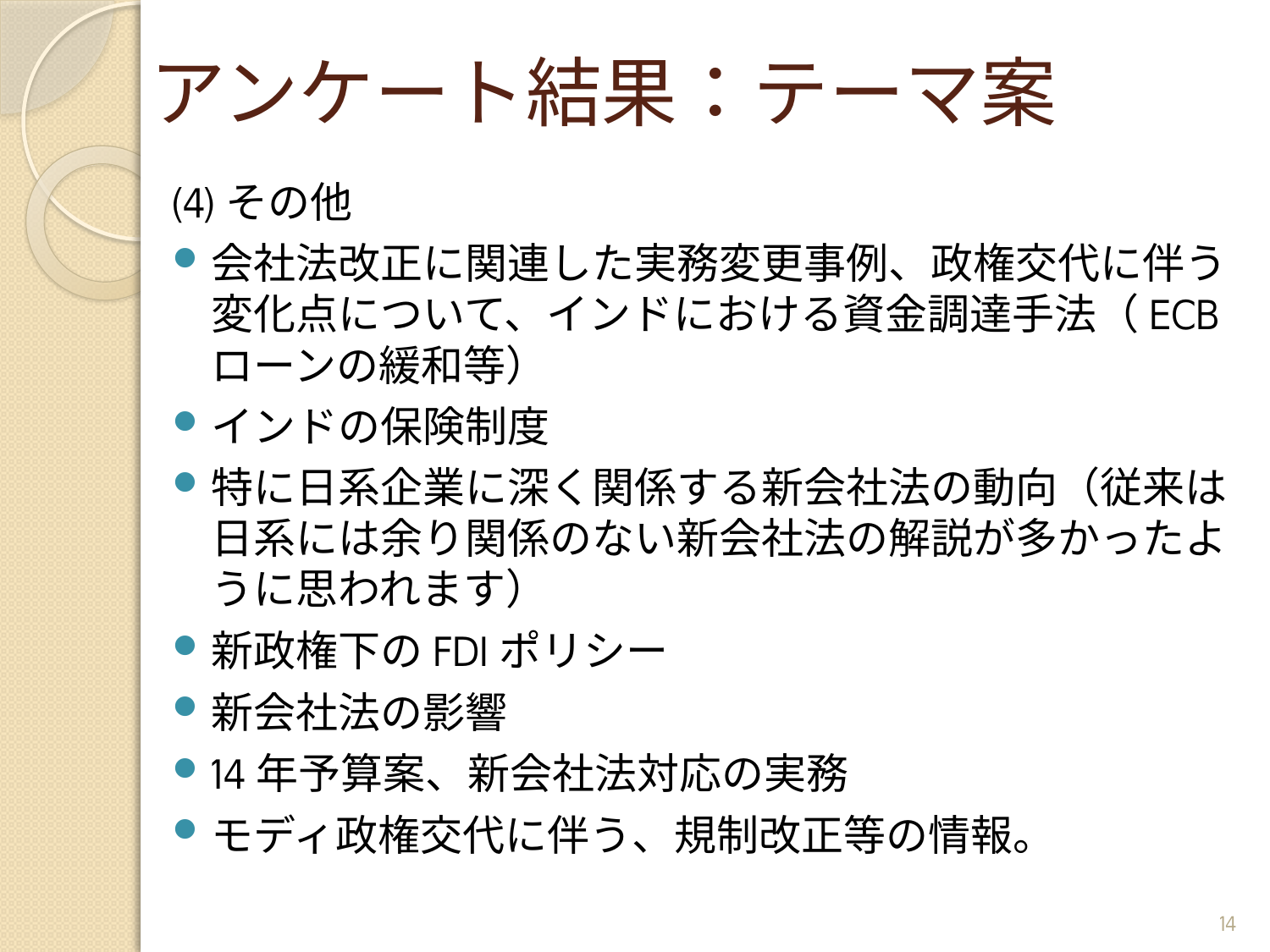

# アンケート結果：テーマ案
(4)その他
会社法改正に関連した実務変更事例、政権交代に伴う変化点について、インドにおける資金調達手法（ECBローンの緩和等）
インドの保険制度
特に日系企業に深く関係する新会社法の動向（従来は日系には余り関係のない新会社法の解説が多かったように思われます）
新政権下のFDIポリシー
新会社法の影響
14年予算案、新会社法対応の実務
モディ政権交代に伴う、規制改正等の情報。

14